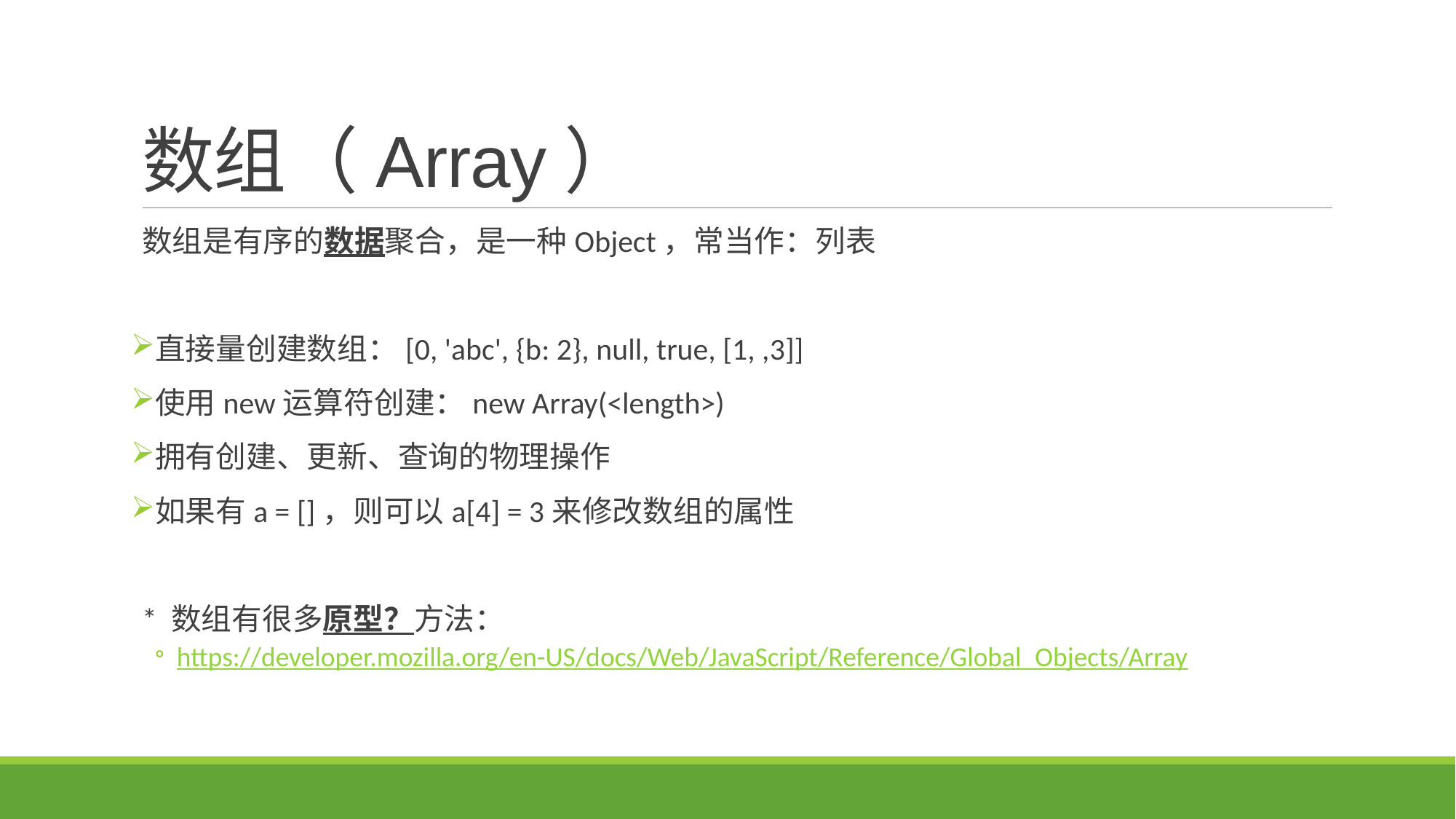

# 数组（Array）
数组是有序的数据聚合，是一种Object，常当作：列表

直接量创建数组：[0, 'abc', {b: 2}, null, true, [1, ,3]]
使用new运算符创建：new Array(<length>)
拥有创建、更新、查询的物理操作
如果有a = []，则可以a[4] = 3来修改数组的属性

* 数组有很多原型？方法：
https://developer.mozilla.org/en-US/docs/Web/JavaScript/Reference/Global_Objects/Array